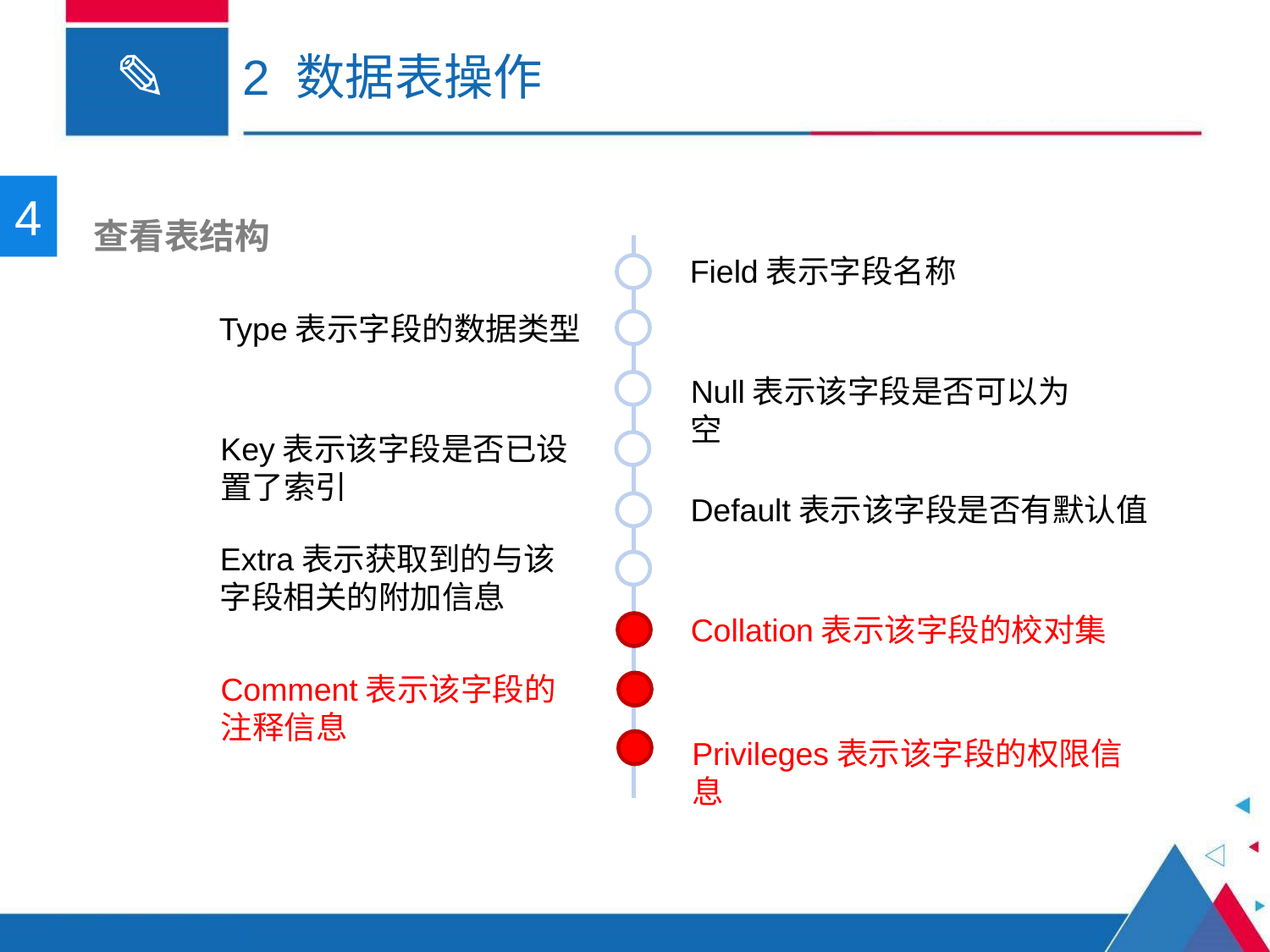

# 2 数据表操作

4
  查看表结构

Field表示字段名称
Type表示字段的数据类型
Null表示该字段是否可以为空
Key表示该字段是否已设置了索引
Default表示该字段是否有默认值
Extra表示获取到的与该字段相关的附加信息
Collation表示该字段的校对集
Comment表示该字段的注释信息
Privileges表示该字段的权限信息